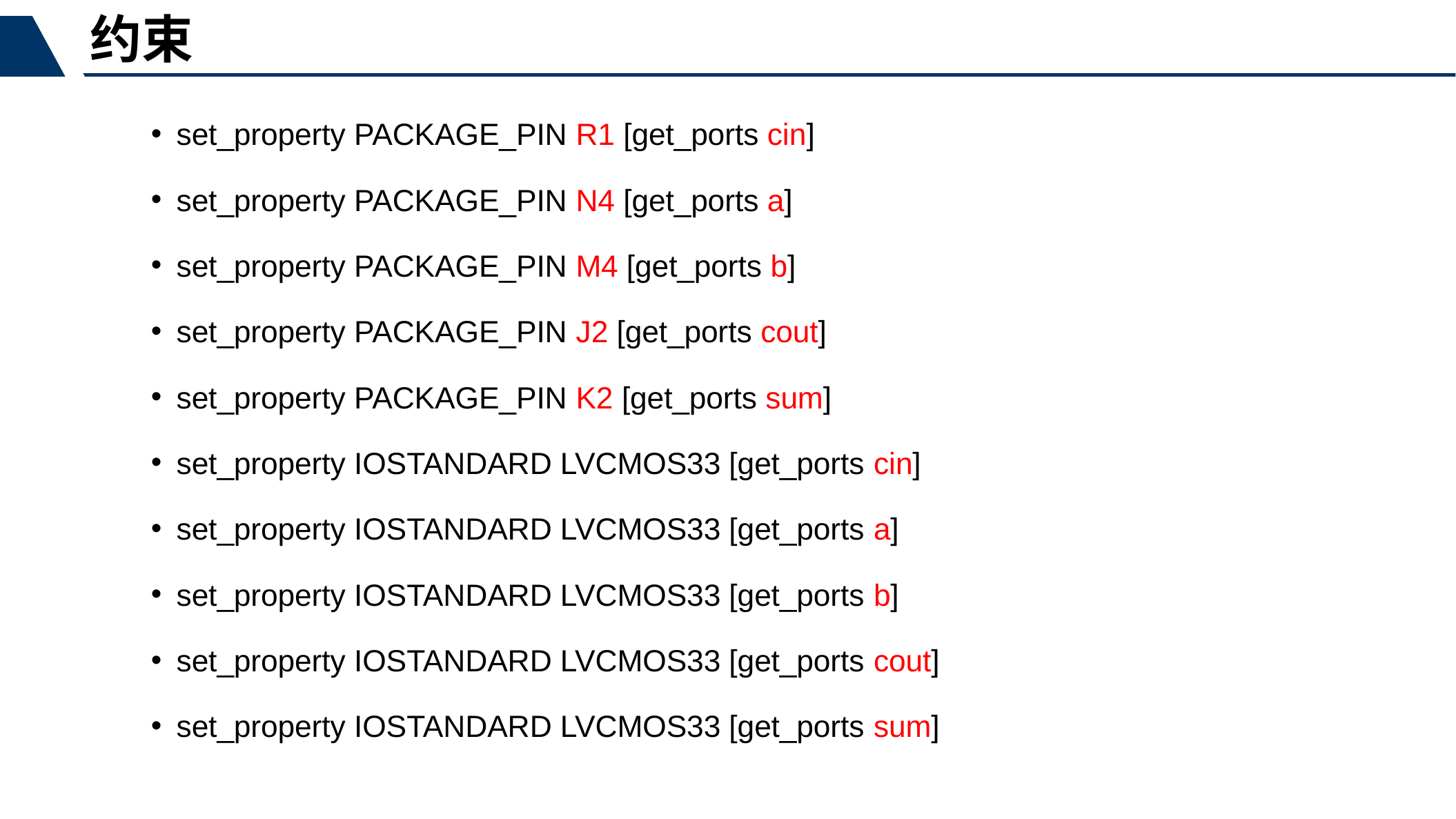

约束

set_property PACKAGE_PIN R1 [get_ports cin]
set_property PACKAGE_PIN N4 [get_ports a]
set_property PACKAGE_PIN M4 [get_ports b]
set_property PACKAGE_PIN J2 [get_ports cout]
set_property PACKAGE_PIN K2 [get_ports sum]
set_property IOSTANDARD LVCMOS33 [get_ports cin]
set_property IOSTANDARD LVCMOS33 [get_ports a]
set_property IOSTANDARD LVCMOS33 [get_ports b]
set_property IOSTANDARD LVCMOS33 [get_ports cout]
set_property IOSTANDARD LVCMOS33 [get_ports sum]